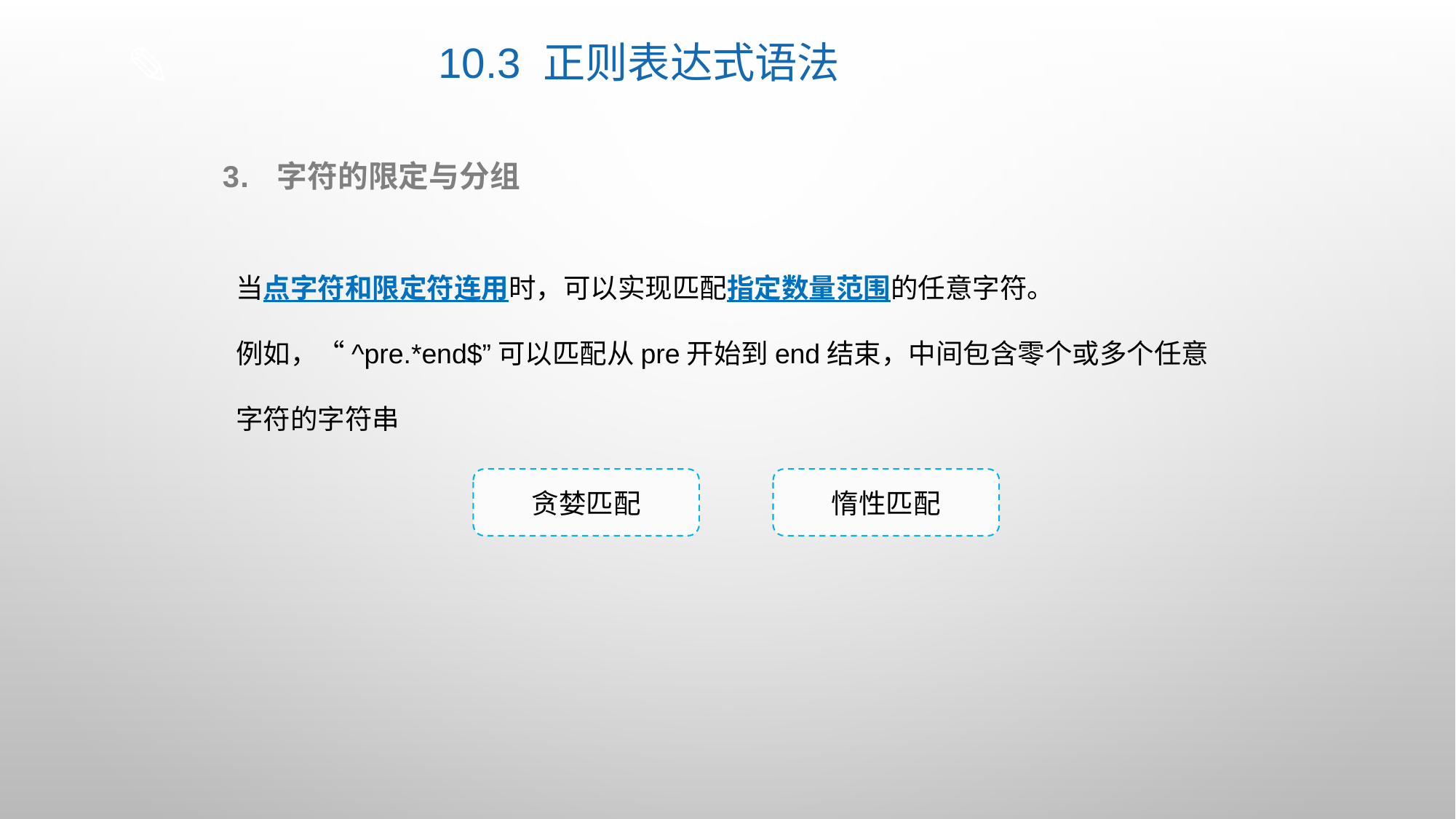

# 10.3 正则表达式语法
字符的限定与分组
当点字符和限定符连用时，可以实现匹配指定数量范围的任意字符。
例如，“^pre.*end$”可以匹配从pre开始到end结束，中间包含零个或多个任意字符的字符串
贪婪匹配
惰性匹配